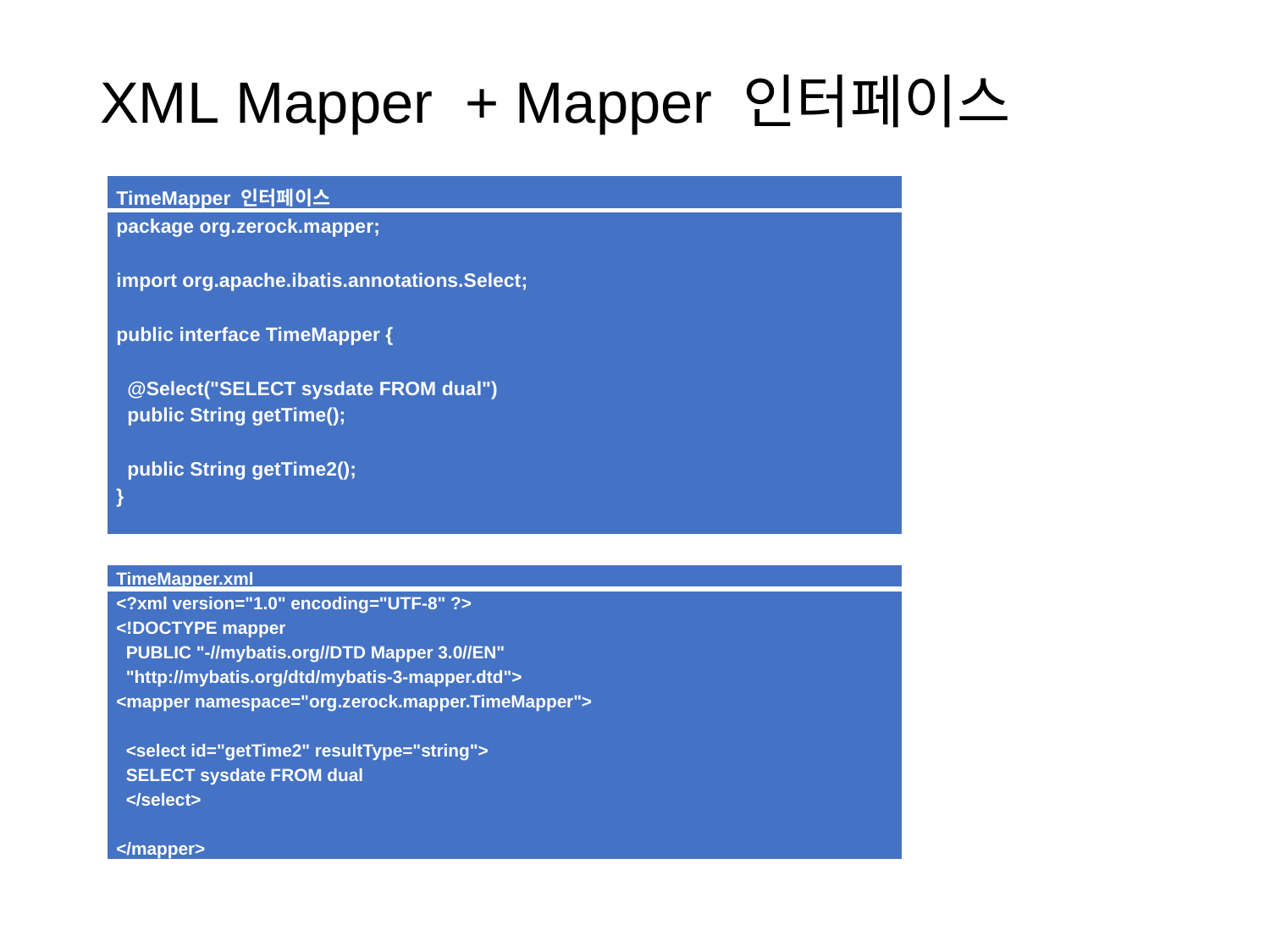

# XML Mapper  + Mapper 인터페이스
| TimeMapper 인터페이스 |
| --- |
| package org.zerock.mapper;   import org.apache.ibatis.annotations.Select;   public interface TimeMapper {   @Select("SELECT sysdate FROM dual") public String getTime();   public String getTime2(); } |
| TimeMapper.xml |
| --- |
| <?xml version="1.0" encoding="UTF-8" ?> <!DOCTYPE mapper PUBLIC "-//mybatis.org//DTD Mapper 3.0//EN" "http://mybatis.org/dtd/mybatis-3-mapper.dtd"> <mapper namespace="org.zerock.mapper.TimeMapper">   <select id="getTime2" resultType="string"> SELECT sysdate FROM dual </select>   </mapper> |